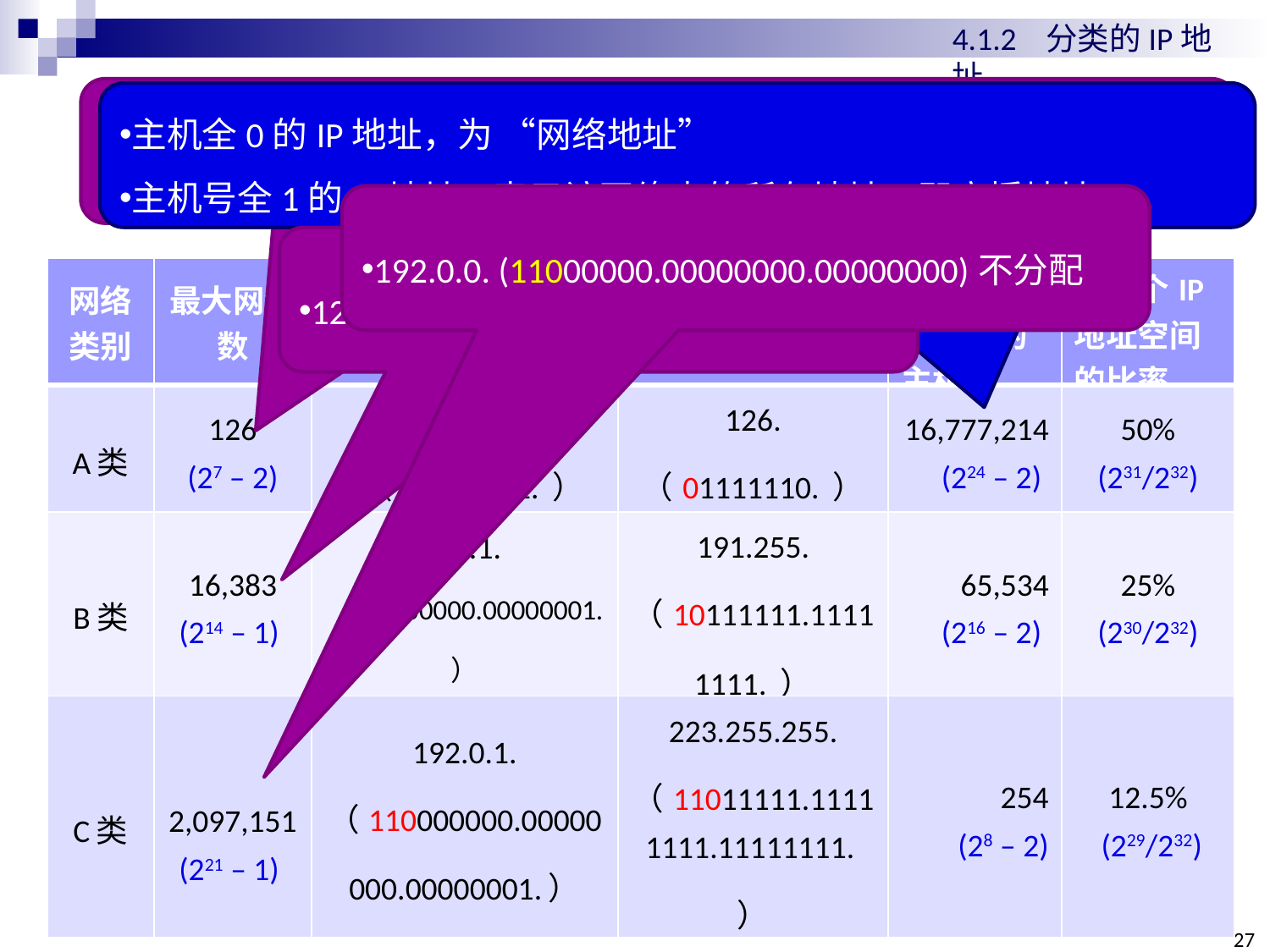

4.1.2   分类的IP地址
# 常用的三类IP地址
网络号全0的IP地址保留
网络号全1的IP地址保留为环回地址，如A类地址的127. (01111111.)
主机全0的IP地址，为 “网络地址”
主机号全1的IP地址，表示该网络内的所有地址，即广播地址
192.0.0. (11000000.00000000.00000000)不分配
128.0. (10000000.00000000)不分配
| 网络类别 | 最大网络数 | 第一个可用的网络号 | 最后一个可用的网络号 | 每个网络中最大的主机数 | 在整个IP地址空间的比率 |
| --- | --- | --- | --- | --- | --- |
| A类 | 126 (27 – 2) | 1. （00000001. ） | 126. （01111110. ） | 16,777,214 (224 – 2) | 50% (231/232) |
| B类 | 16,383 (214 – 1) | 128.1. （10000000.00000001. ） | 191.255. （10111111.11111111. ） | 65,534 (216 – 2) | 25% (230/232) |
| C类 | 2,097,151 (221 – 1) | 192.0.1. （110000000.00000000.00000001.） | 223.255.255. （11011111.11111111.11111111.） | 254 (28 – 2) | 12.5% (229/232) |
27